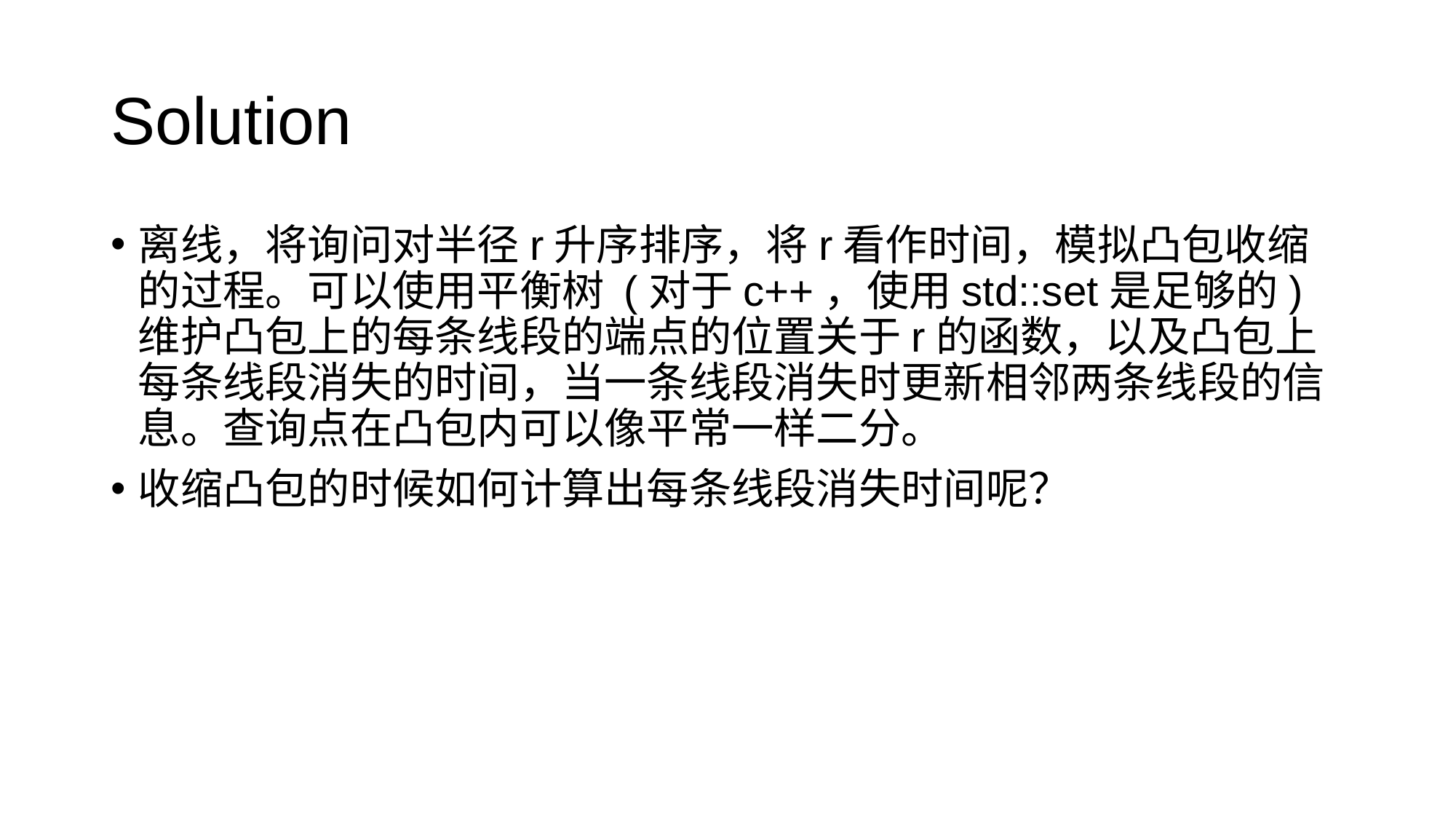

# Solution
离线，将询问对半径r升序排序，将r看作时间，模拟凸包收缩的过程。可以使⽤平衡树 (对于c++，使⽤std::set是⾜够的)维护凸包上的每条线段的端点的位置关于r的函数，以及凸包上每条线段消失的时间，当⼀条线段消失时更新相邻两条线段的信息。查询点在凸包内可以像平常⼀样⼆分。
收缩凸包的时候如何计算出每条线段消失时间呢？